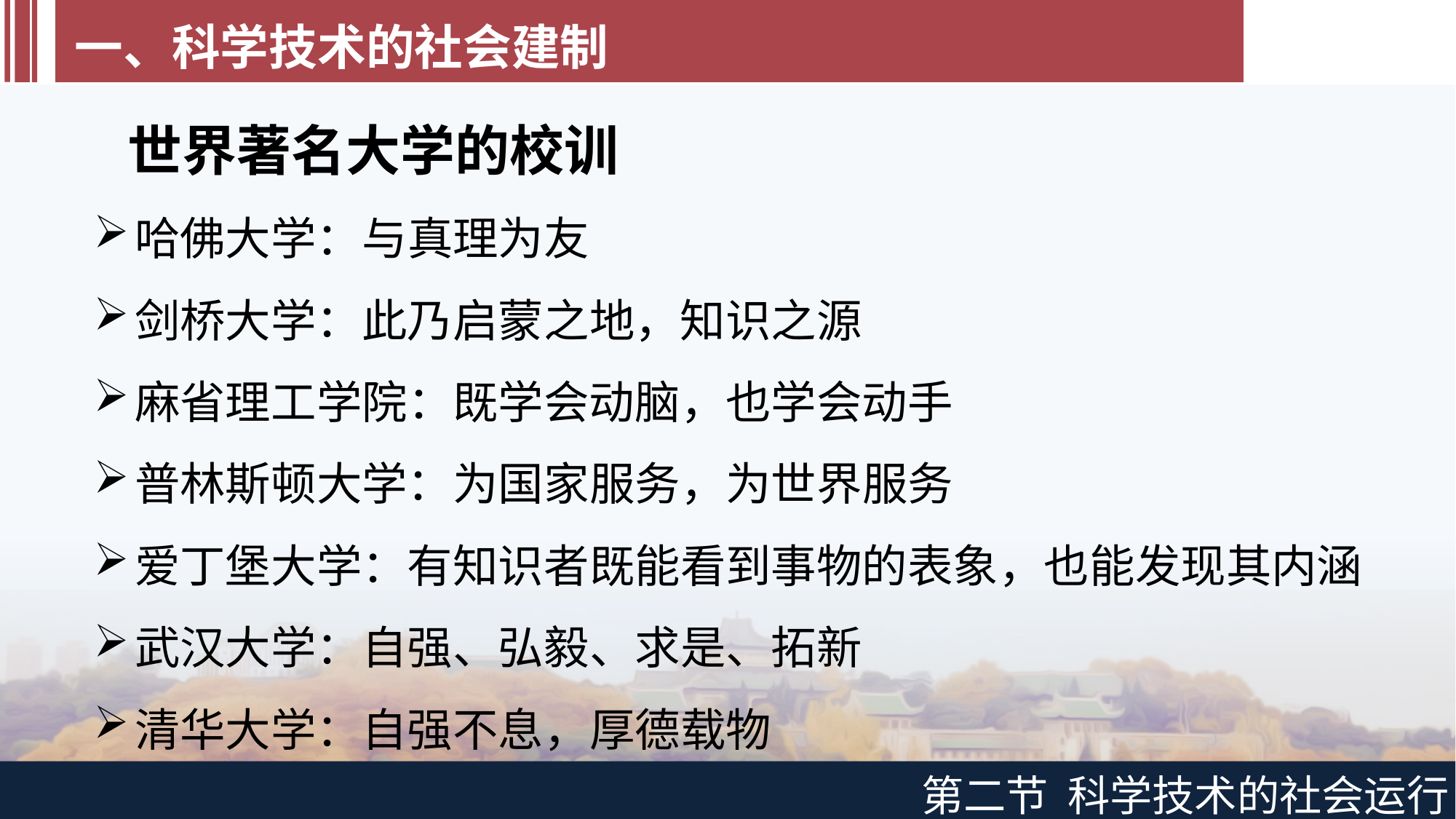

一、科学技术的社会建制
世界著名大学的校训
哈佛大学：与真理为友
剑桥大学：此乃启蒙之地，知识之源
麻省理工学院：既学会动脑，也学会动手
普林斯顿大学：为国家服务，为世界服务
爱丁堡大学：有知识者既能看到事物的表象，也能发现其内涵
武汉大学：自强、弘毅、求是、拓新
清华大学：自强不息，厚德载物
第二节  科学技术的社会运行